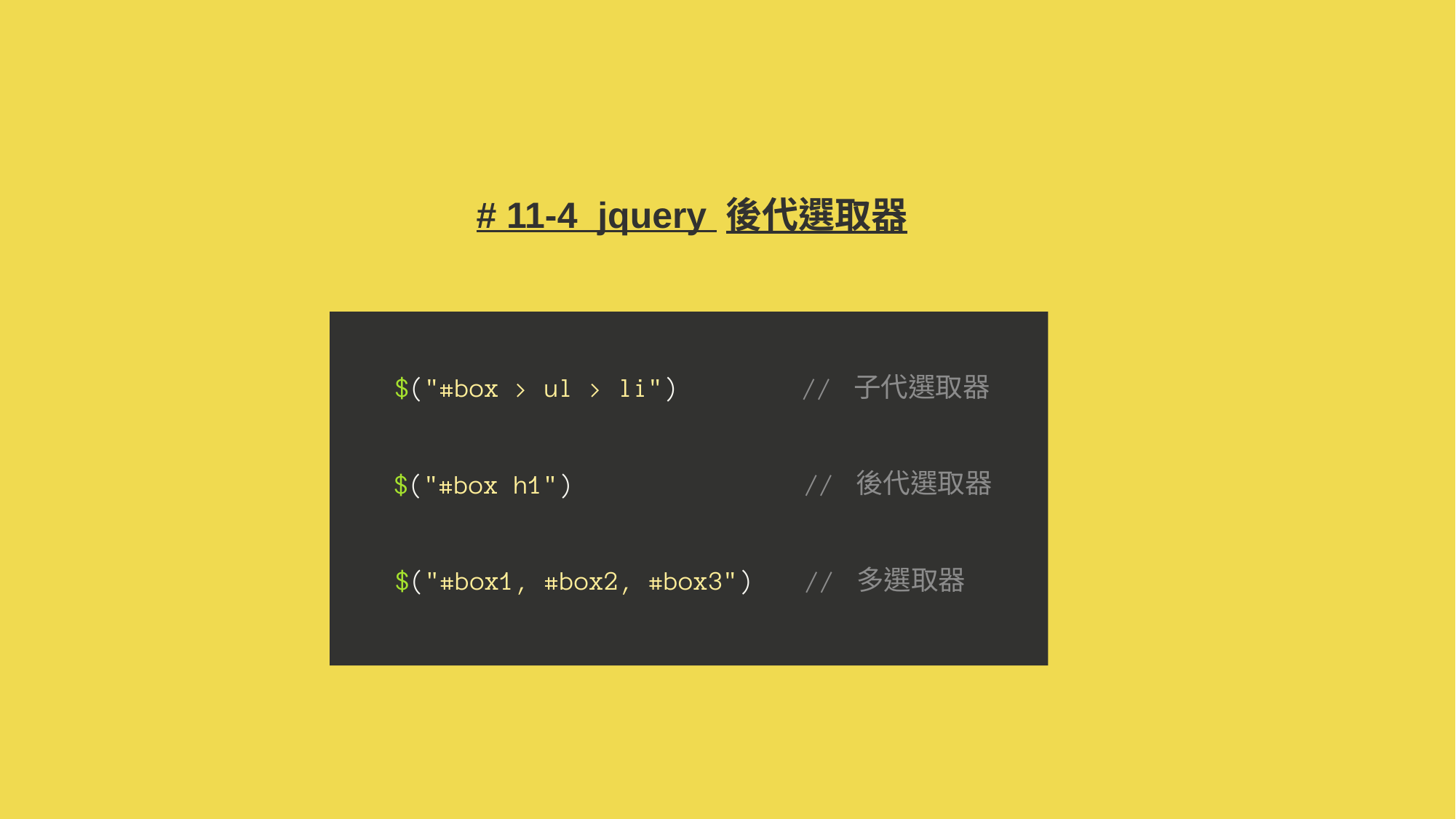

# # 11-4  jquery 後代選取器

// 子代選取器
$("#box > ul > li")
// 後代選取器
$("#box h1")
$("#box1, #box2, #box3")
// 多選取器